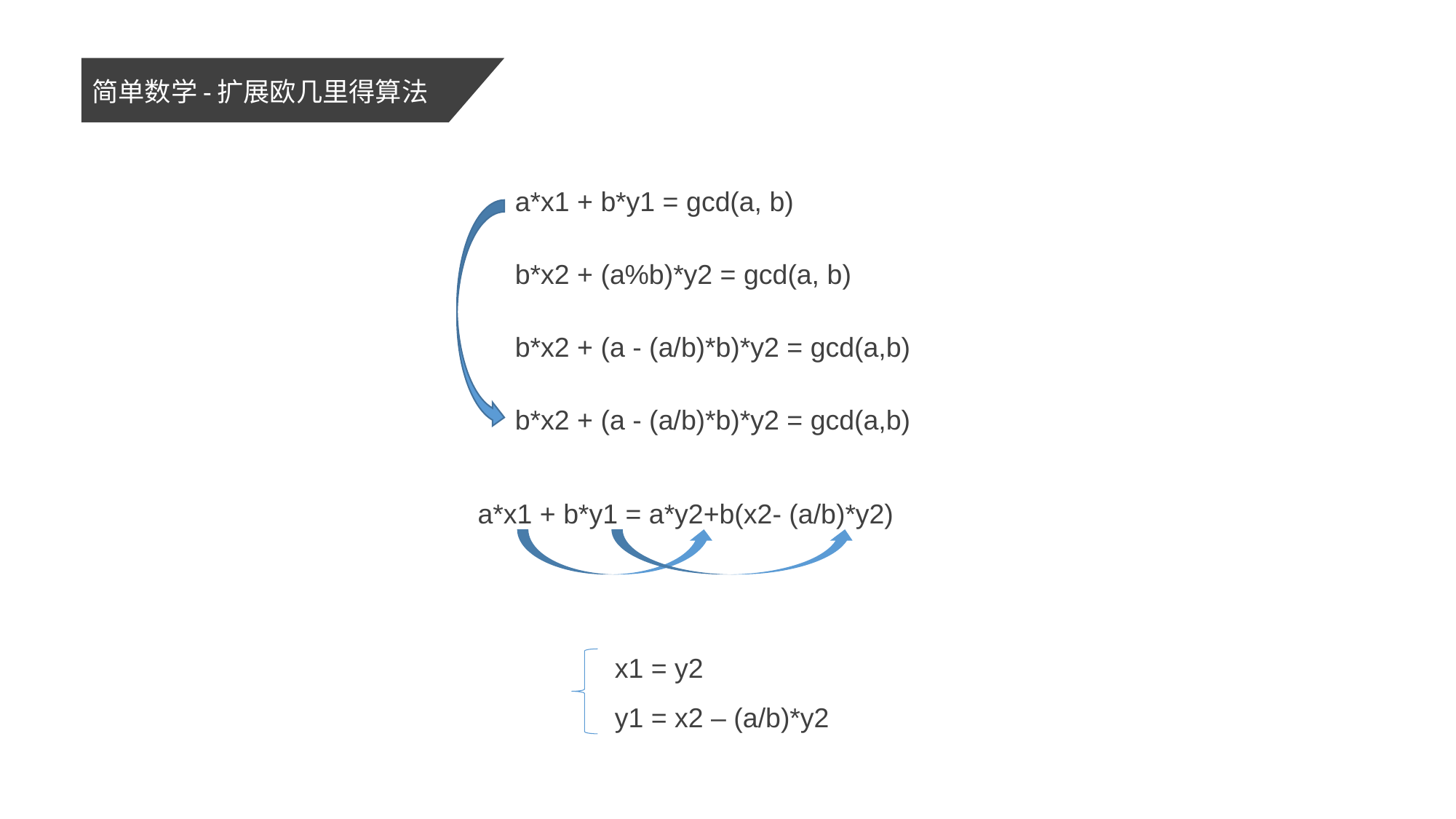

简单数学-扩展欧几里得算法

a*x1 + b*y1 = gcd(a, b)

b*x2 + (a%b)*y2 = gcd(a, b)
b*x2 + (a - (a/b)*b)*y2 = gcd(a,b)
b*x2 + (a - (a/b)*b)*y2 = gcd(a,b)
a*x1 + b*y1 = a*y2+b(x2- (a/b)*y2)

x1 = y2
y1 = x2 – (a/b)*y2